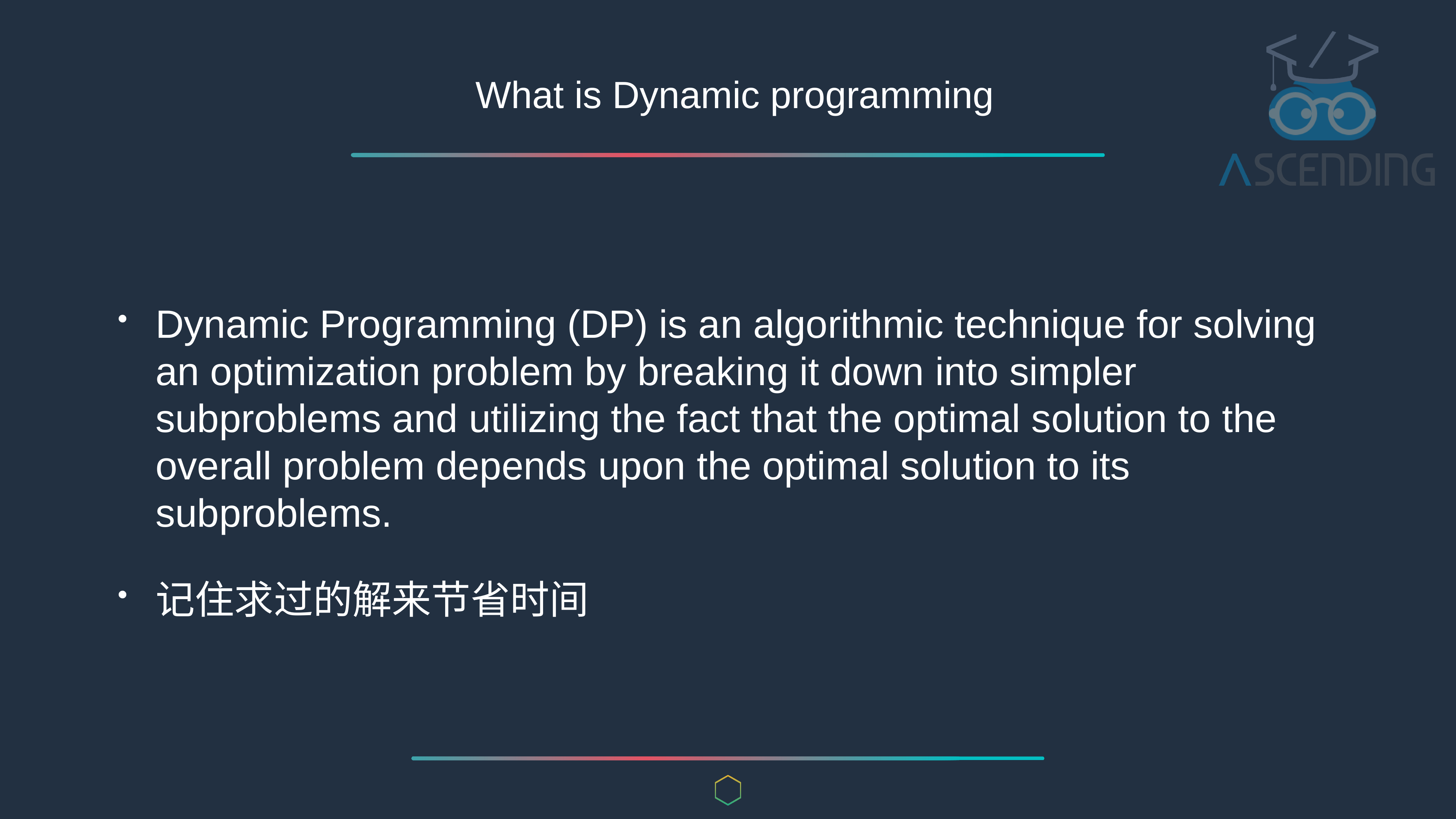

# What is Dynamic programming
Dynamic Programming (DP) is an algorithmic technique for solving an optimization problem by breaking it down into simpler subproblems and utilizing the fact that the optimal solution to the overall problem depends upon the optimal solution to its subproblems.
记住求过的解来节省时间